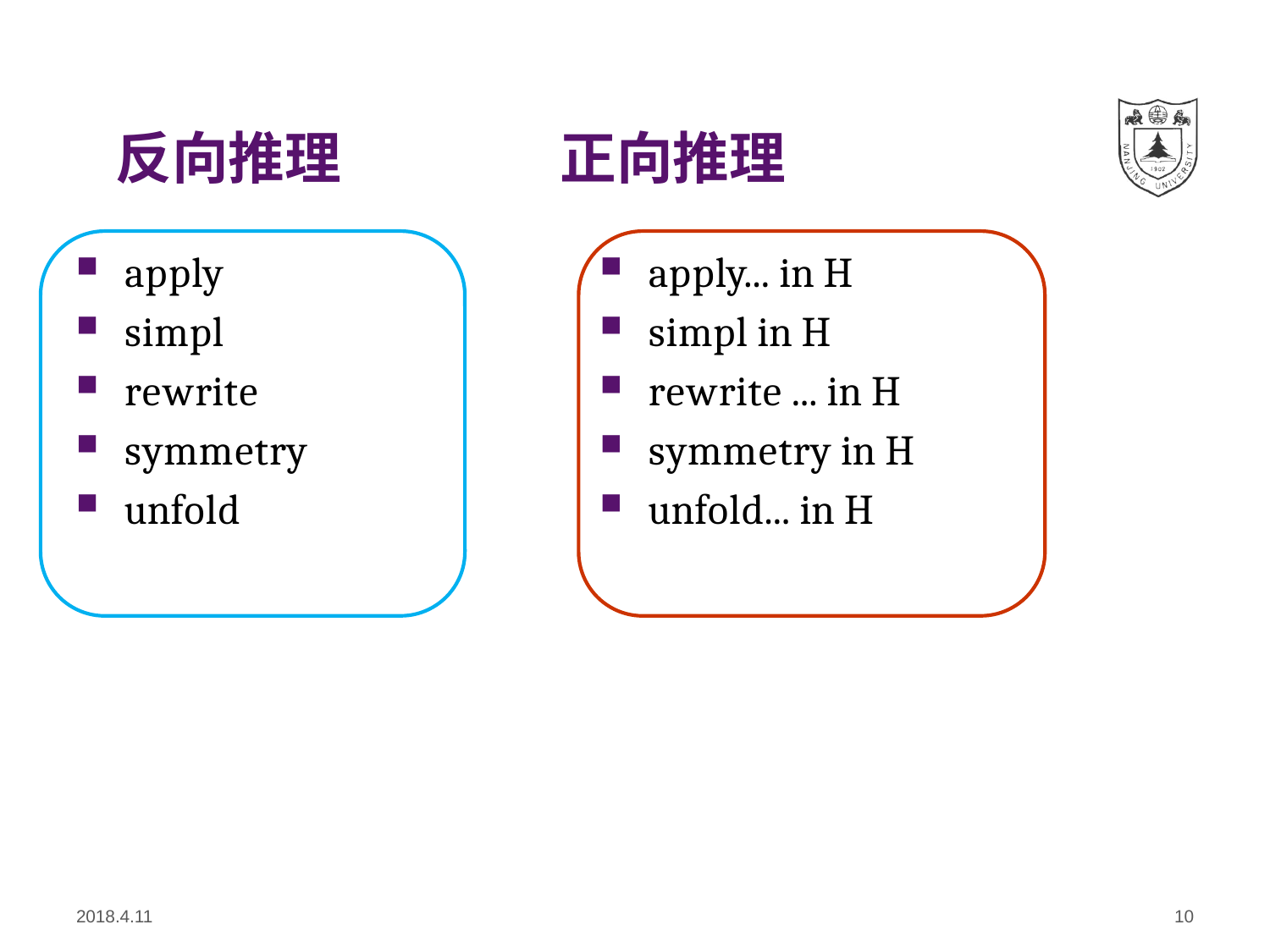

# 反向推理	        正向推理

apply
simpl
rewrite
symmetry
unfold
apply... in H
simpl in H
rewrite ... in H
symmetry in H
unfold... in H
2018.4.11

10